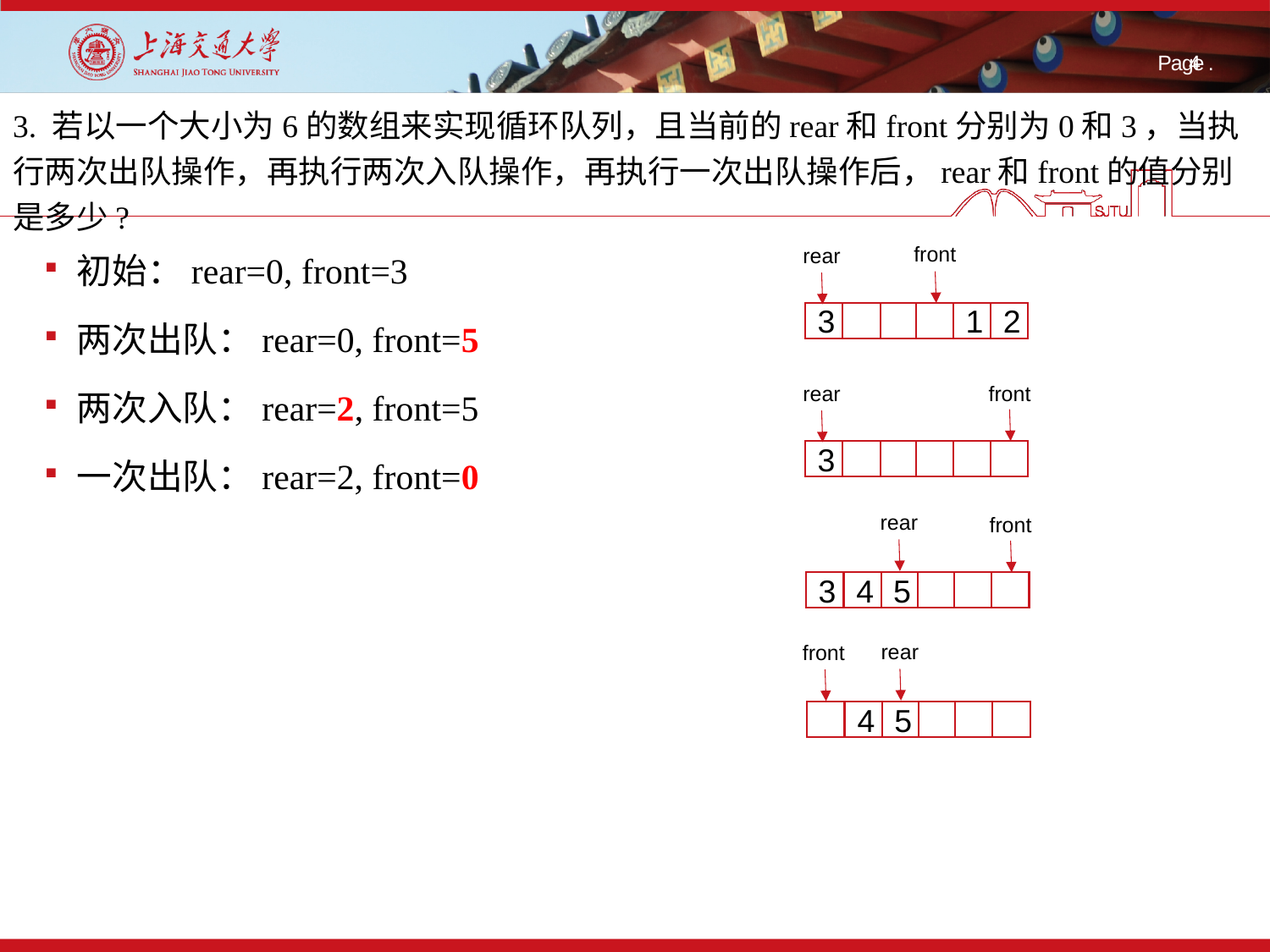

3. 若以一个大小为6的数组来实现循环队列，且当前的rear和front分别为0和3，当执行两次出队操作，再执行两次入队操作，再执行一次出队操作后，rear和front的值分别是多少?
初始：rear=0, front=3
两次出队：rear=0, front=5
两次入队：rear=2, front=5
一次出队：rear=2, front=0
front
rear
3

2
1

rear
front
3

rear
front
3
4

5

rear
front

4

5